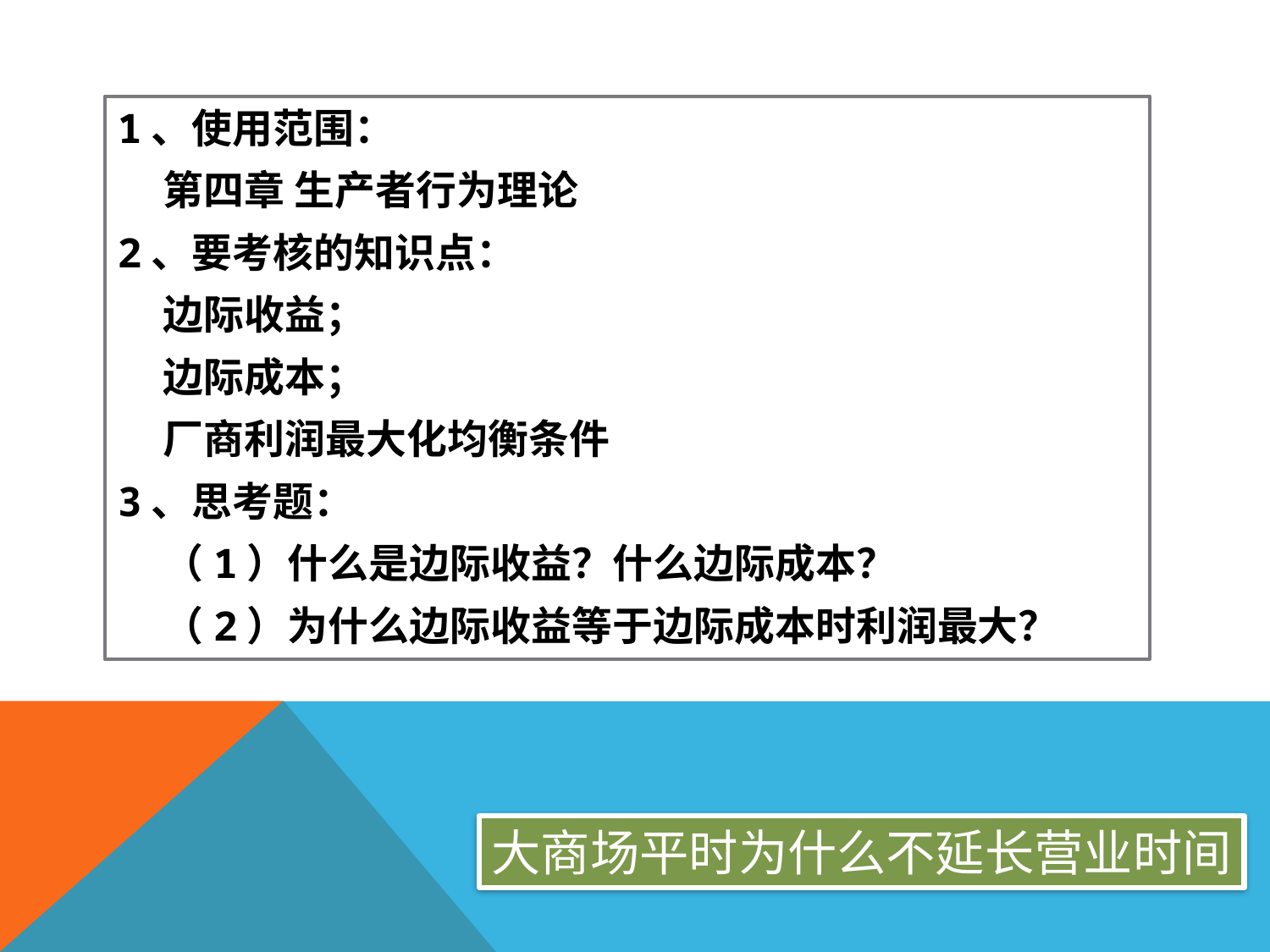

1、使用范围：
	第四章 生产者行为理论
2、要考核的知识点：
	边际收益；
	边际成本；
	厂商利润最大化均衡条件
3、思考题：
	（1）什么是边际收益？什么边际成本？
	（2）为什么边际收益等于边际成本时利润最大？
大商场平时为什么不延长营业时间